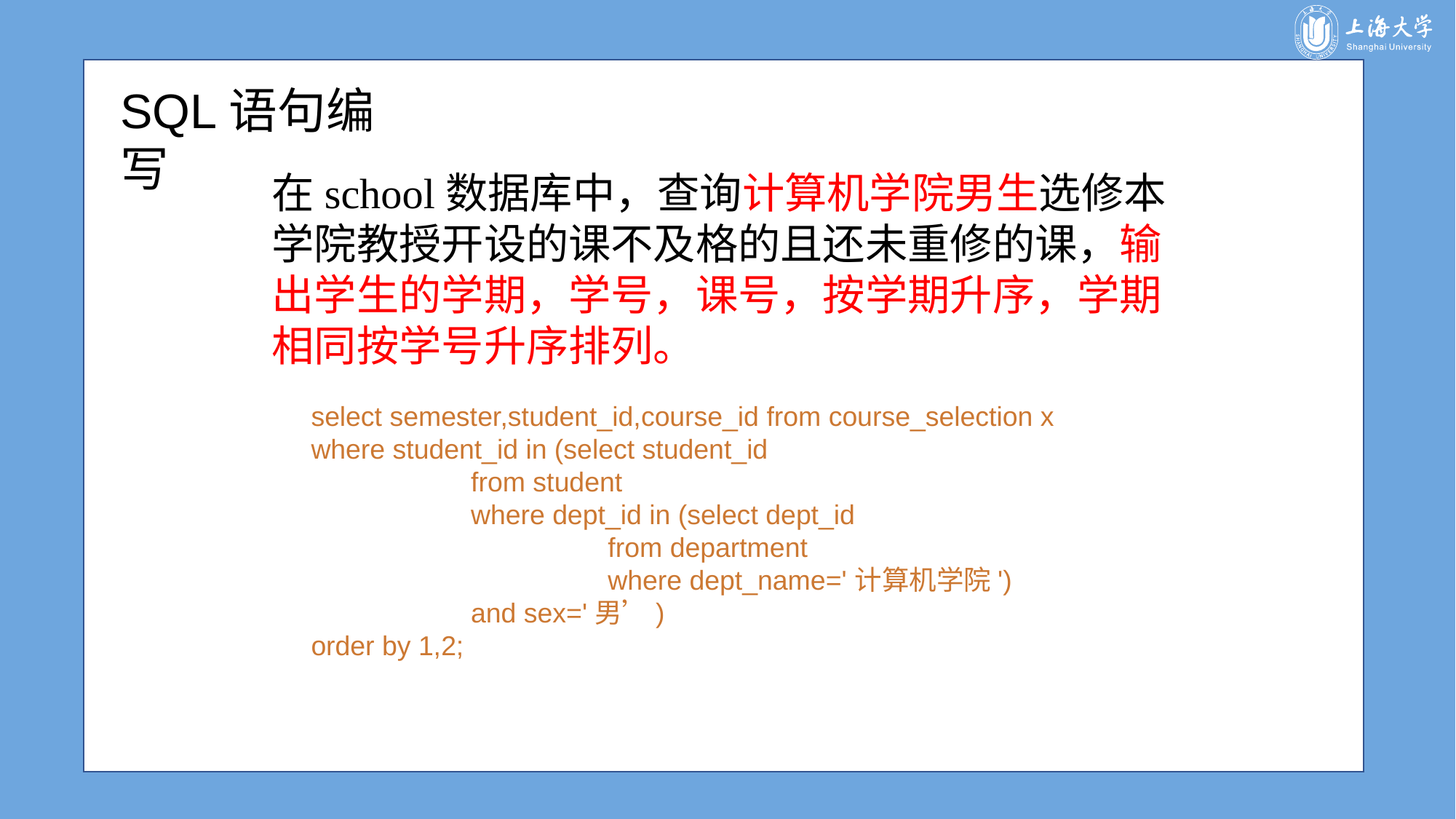

SQL语句编写
#
在school数据库中，查询计算机学院男生选修本学院教授开设的课不及格的且还未重修的课，输出学生的学期，学号，课号，按学期升序，学期相同按学号升序排列。

select semester,student_id,course_id from course_selection x
where student_id in (select student_id
                     from student
                     where dept_id in (select dept_id
                                       from department
                                       where dept_name='计算机学院')
                     and sex='男’)
order by 1,2;